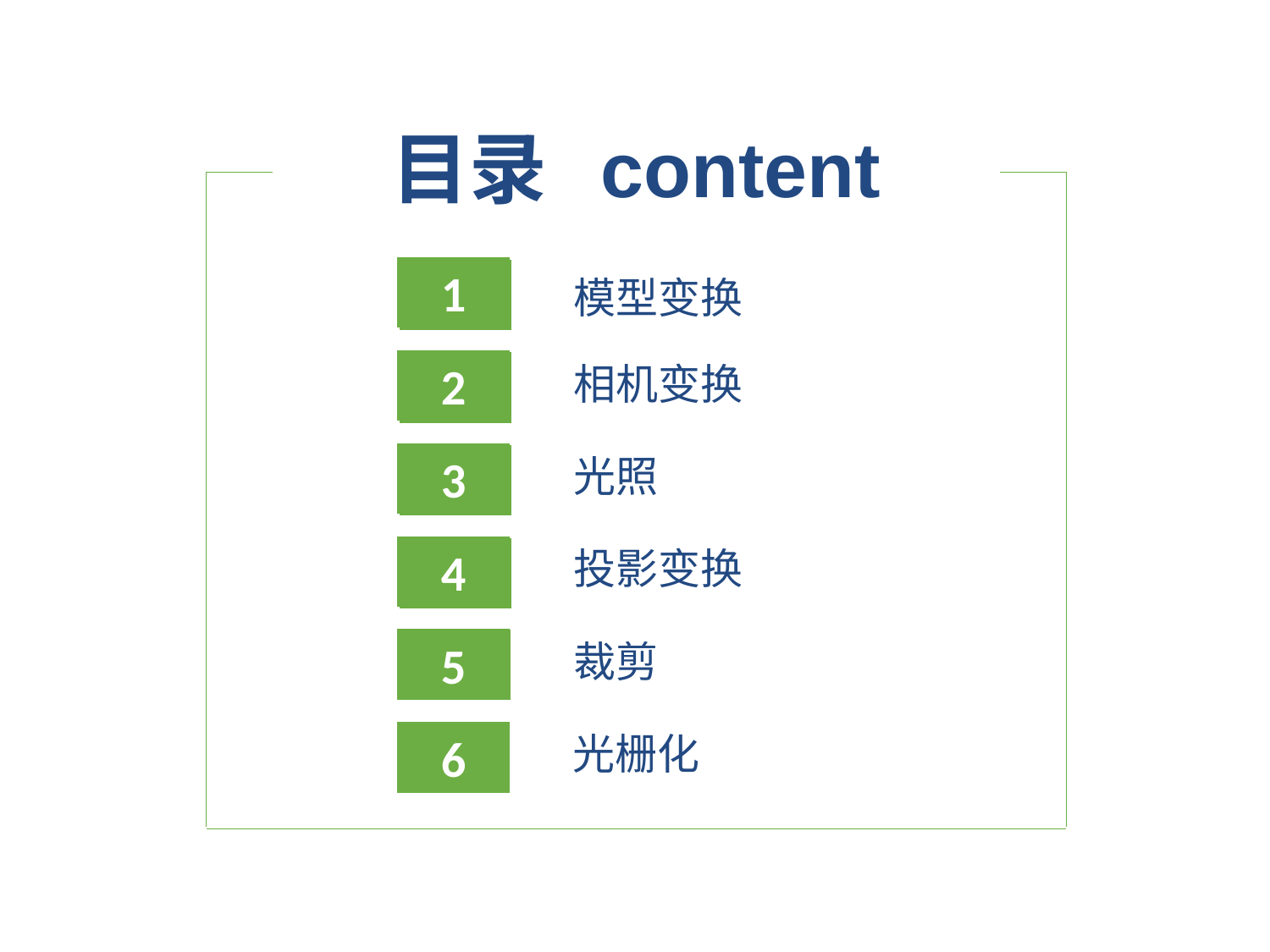

目录  content
1
01
模型变换
2
相机变换
02
光照
3
03
投影变换
4
04
裁剪
5
05
光栅化
6